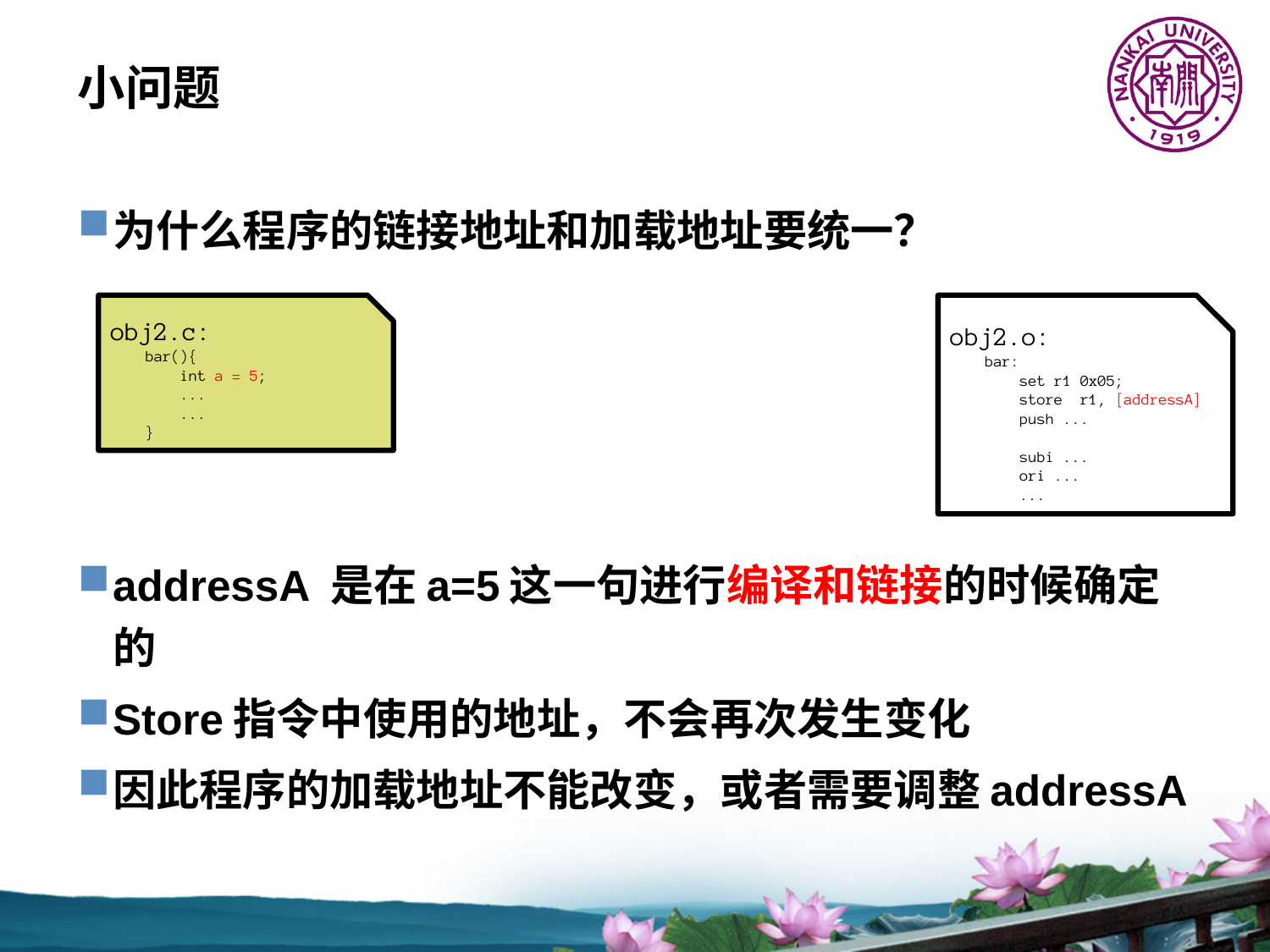

# 小问题
为什么程序的链接地址和加载地址要统一？

addressA 是在a=5这一句进行编译和链接的时候确定的
Store指令中使用的地址，不会再次发生变化
因此程序的加载地址不能改变，或者需要调整addressA
obj2.c:
    bar(){
        int a = 5;
        ...
        ...
    }
obj2.o:
    bar:
        set r1 0x05;
        store  r1, [addressA]
        push ...
        subi ...
        ori ...
        ...